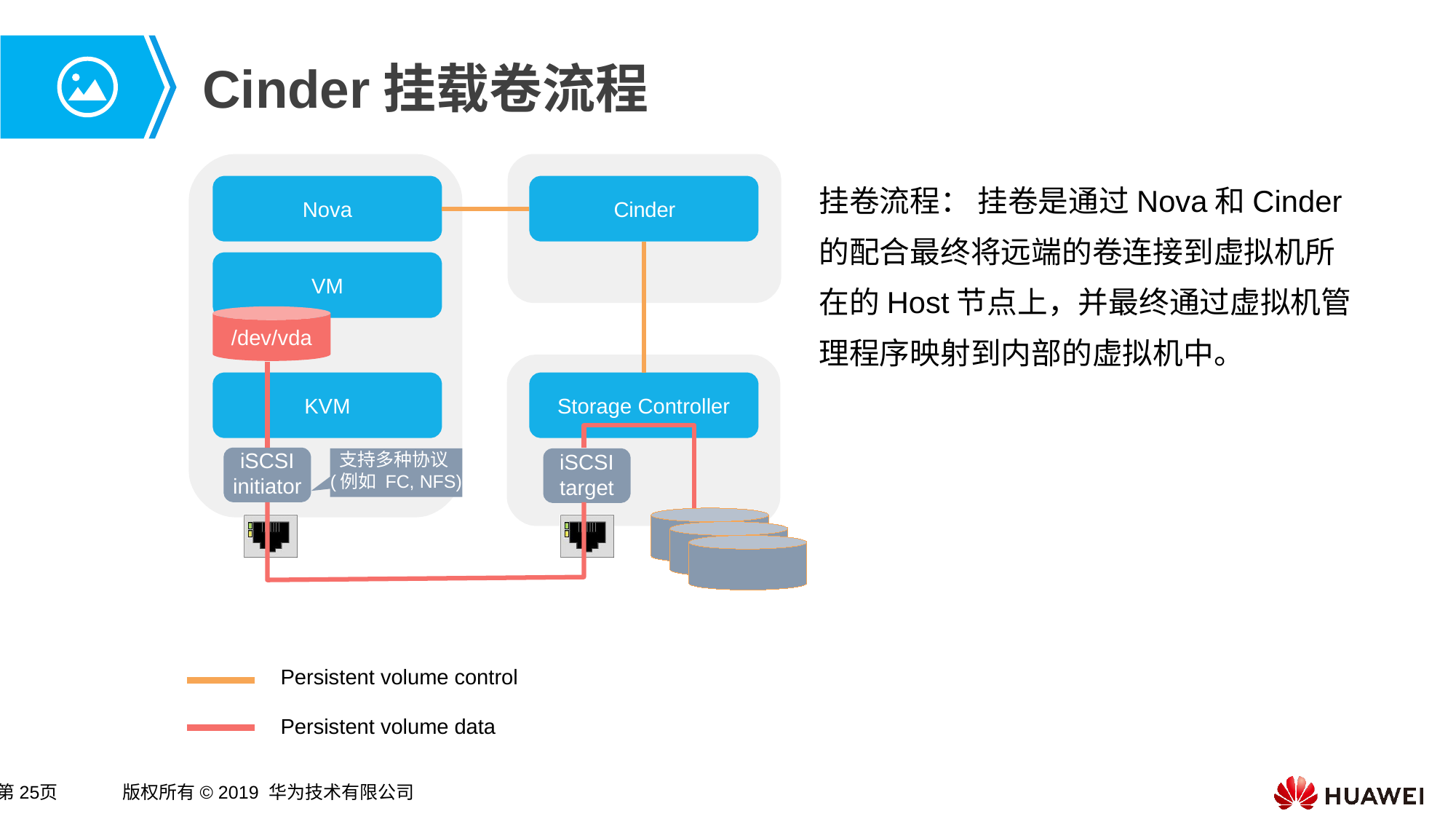

# Cinder挂载卷流程

挂卷流程： 挂卷是通过Nova和Cinder的配合最终将远端的卷连接到虚拟机所在的Host节点上，并最终通过虚拟机管理程序映射到内部的虚拟机中。

Nova

Cinder

VM
/dev/vda

KVM

Storage Controller

iSCSI
initiator

支持多种协议(例如 FC, NFS)
iSCSI
target

Persistent volume control

Persistent volume data